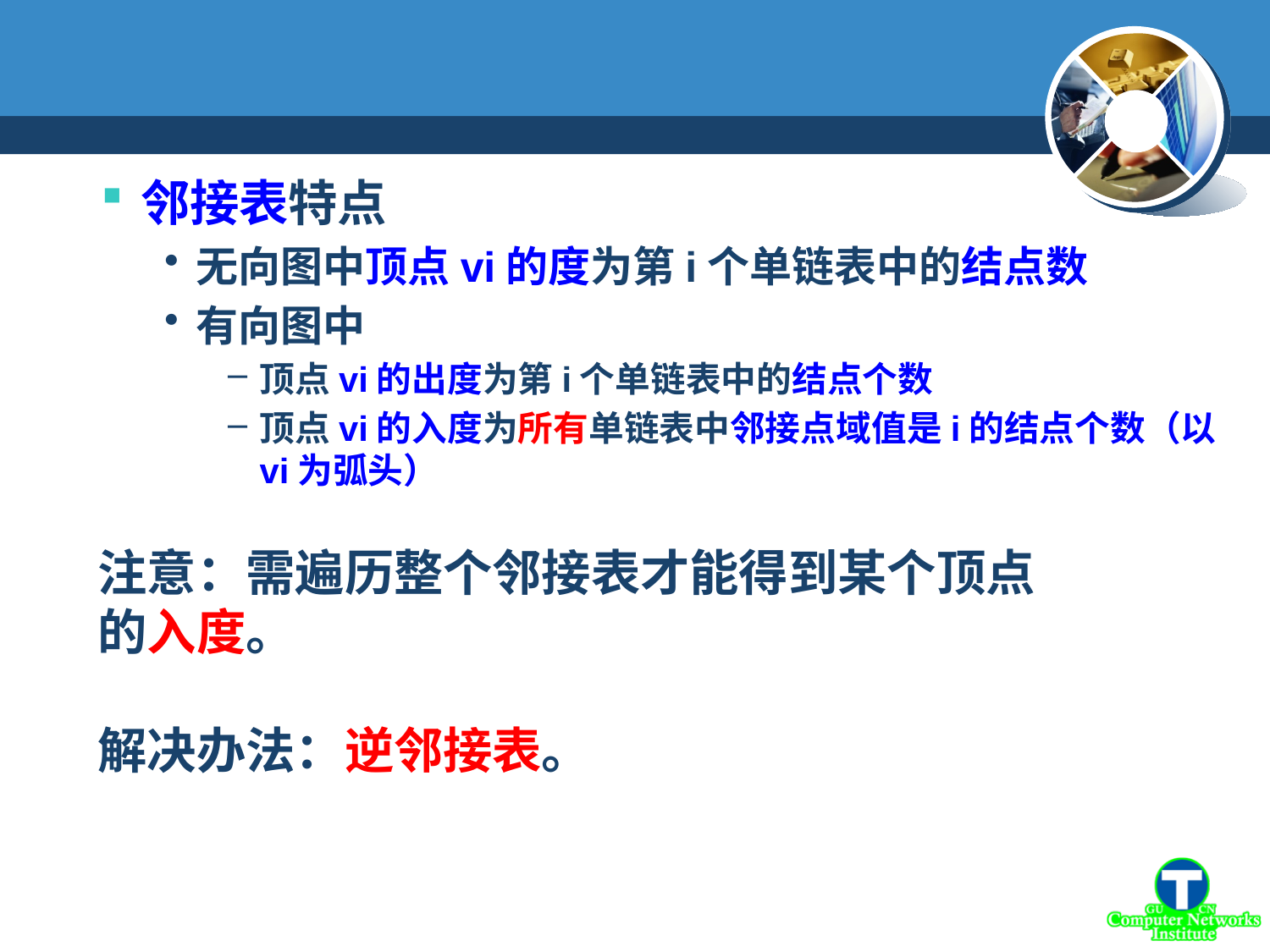

邻接表特点
无向图中顶点vi的度为第i个单链表中的结点数
有向图中
顶点vi的出度为第i个单链表中的结点个数
顶点vi的入度为所有单链表中邻接点域值是i的结点个数（以vi为弧头）
注意：需遍历整个邻接表才能得到某个顶点的入度。

解决办法：逆邻接表。
30